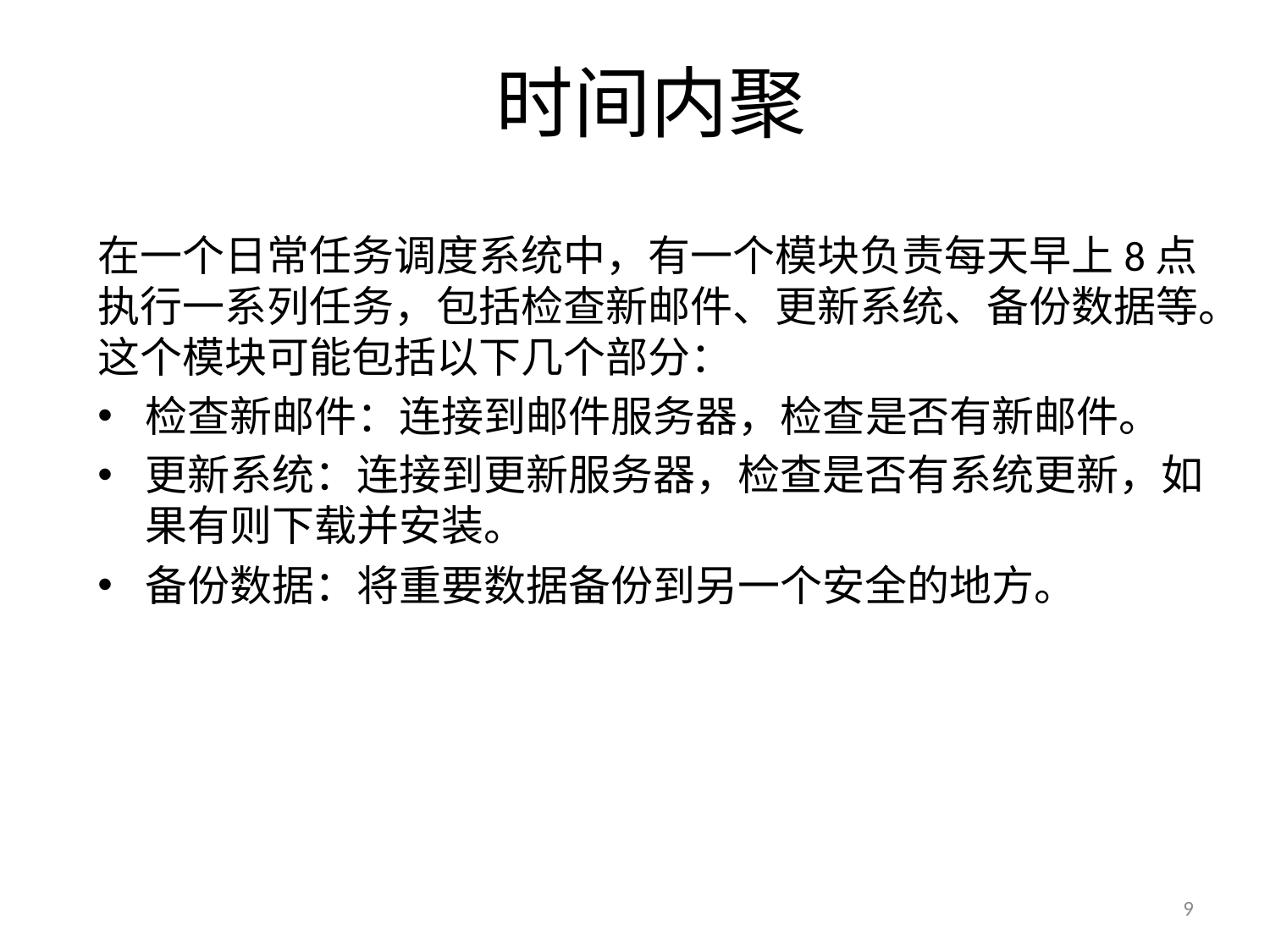

# 时间内聚
在一个日常任务调度系统中，有一个模块负责每天早上8点执行一系列任务，包括检查新邮件、更新系统、备份数据等。这个模块可能包括以下几个部分：
检查新邮件：连接到邮件服务器，检查是否有新邮件。
更新系统：连接到更新服务器，检查是否有系统更新，如果有则下载并安装。
备份数据：将重要数据备份到另一个安全的地方。

9